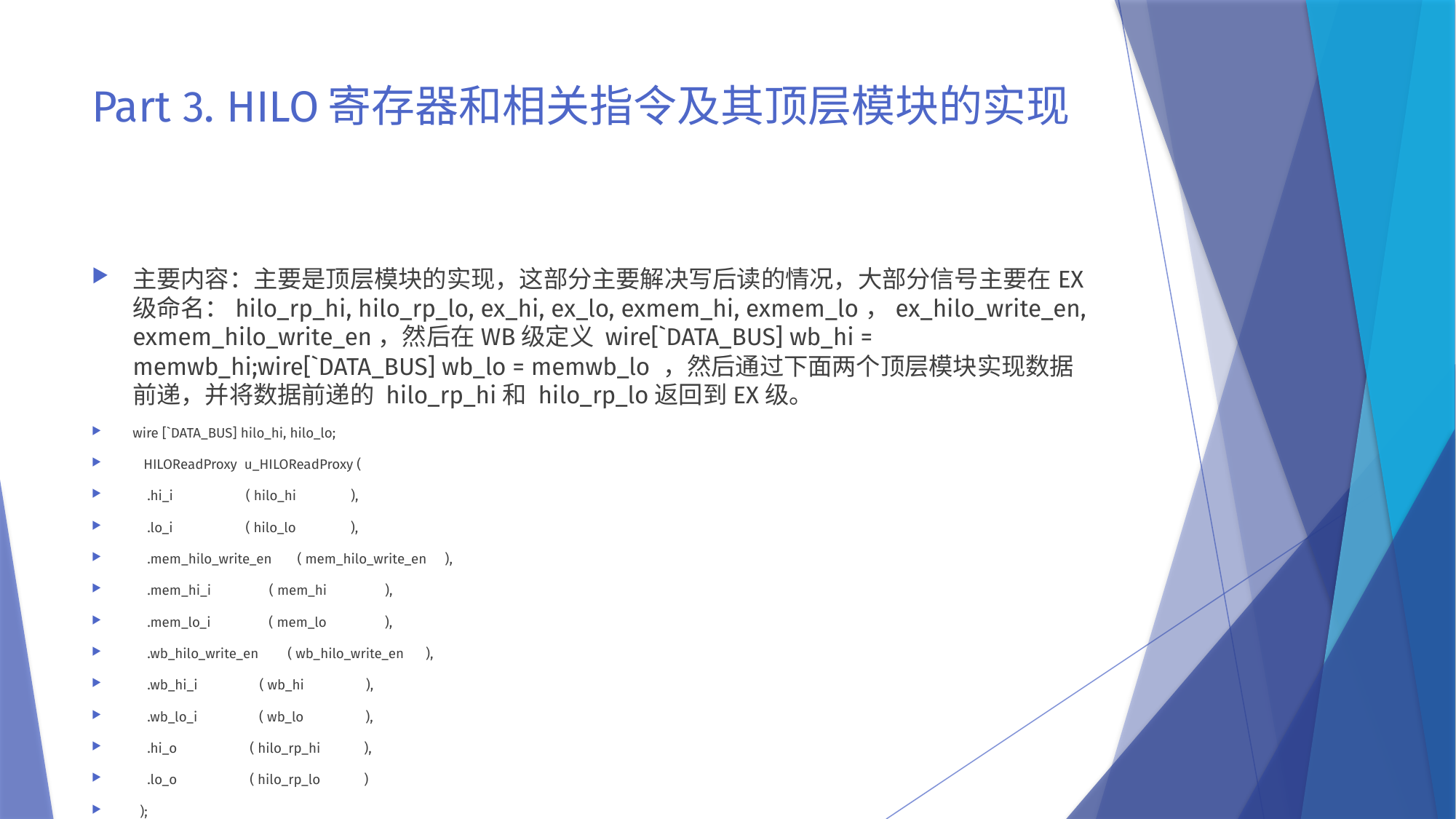

# Part 3. HILO寄存器和相关指令及其顶层模块的实现
主要内容：主要是顶层模块的实现，这部分主要解决写后读的情况，大部分信号主要在EX级命名：hilo_rp_hi, hilo_rp_lo, ex_hi, ex_lo, exmem_hi, exmem_lo，ex_hilo_write_en, exmem_hilo_write_en，然后在WB级定义 wire[`DATA_BUS] wb_hi = memwb_hi;wire[`DATA_BUS] wb_lo = memwb_lo ，然后通过下面两个顶层模块实现数据前递，并将数据前递的 hilo_rp_hi和 hilo_rp_lo返回到EX级。
wire [`DATA_BUS] hilo_hi, hilo_lo;
   HILOReadProxy  u_HILOReadProxy (
    .hi_i                    ( hilo_hi               ),
    .lo_i                    ( hilo_lo               ),
    .mem_hilo_write_en       ( mem_hilo_write_en     ),
    .mem_hi_i                ( mem_hi                ),
    .mem_lo_i                ( mem_lo                ),
    .wb_hilo_write_en        ( wb_hilo_write_en      ),
    .wb_hi_i                 ( wb_hi                 ),
    .wb_lo_i                 ( wb_lo                 ),
    .hi_o                    ( hilo_rp_hi            ),
    .lo_o                    ( hilo_rp_lo            )
  );